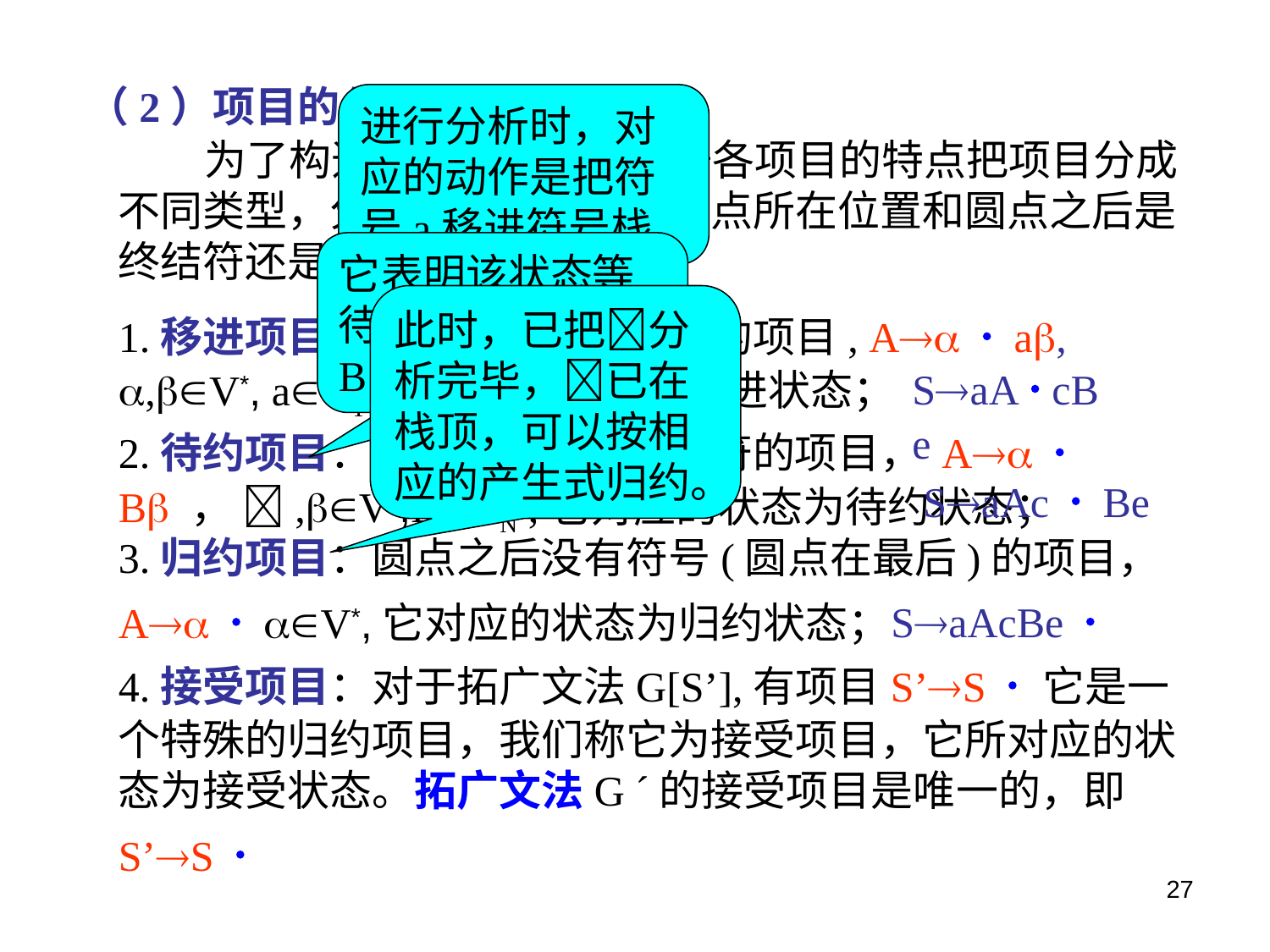

（2）项目的分类：
进行分析时，对应的动作是把符号a移进符号栈。
        为了构造分析表，我们根据各项目的特点把项目分成不同类型，分类的原则是根据圆点所在位置和圆点之后是终结符还是非终结符进行的。
它表明该状态等待着对非终结符B的分析。
此时，已把α分析完毕，α已在栈顶，可以按相应的产生式归约。
1.移进项目：圆点之后为终结符的项目, A→α ⋅ aβ, α,β∈V*, a∈VT,它对应的状态为移进状态；
S→aA⋅cBe
2.待约项目：圆点之后为非终结符的项目， A→α ⋅ Bβ ， α,β∈V*,B∈VN ,它对应的状态为待约状态；
S→aAc ⋅ Be
3.归约项目：圆点之后没有符号(圆点在最后)的项目，A→α ⋅ α∈V*,它对应的状态为归约状态；
S→aAcBe ⋅
4.接受项目：对于拓广文法G[S’],有项目S’→S ⋅它是一个特殊的归约项目，我们称它为接受项目，它所对应的状态为接受状态。拓广文法G ´的接受项目是唯一的，即 S’→S ⋅

27